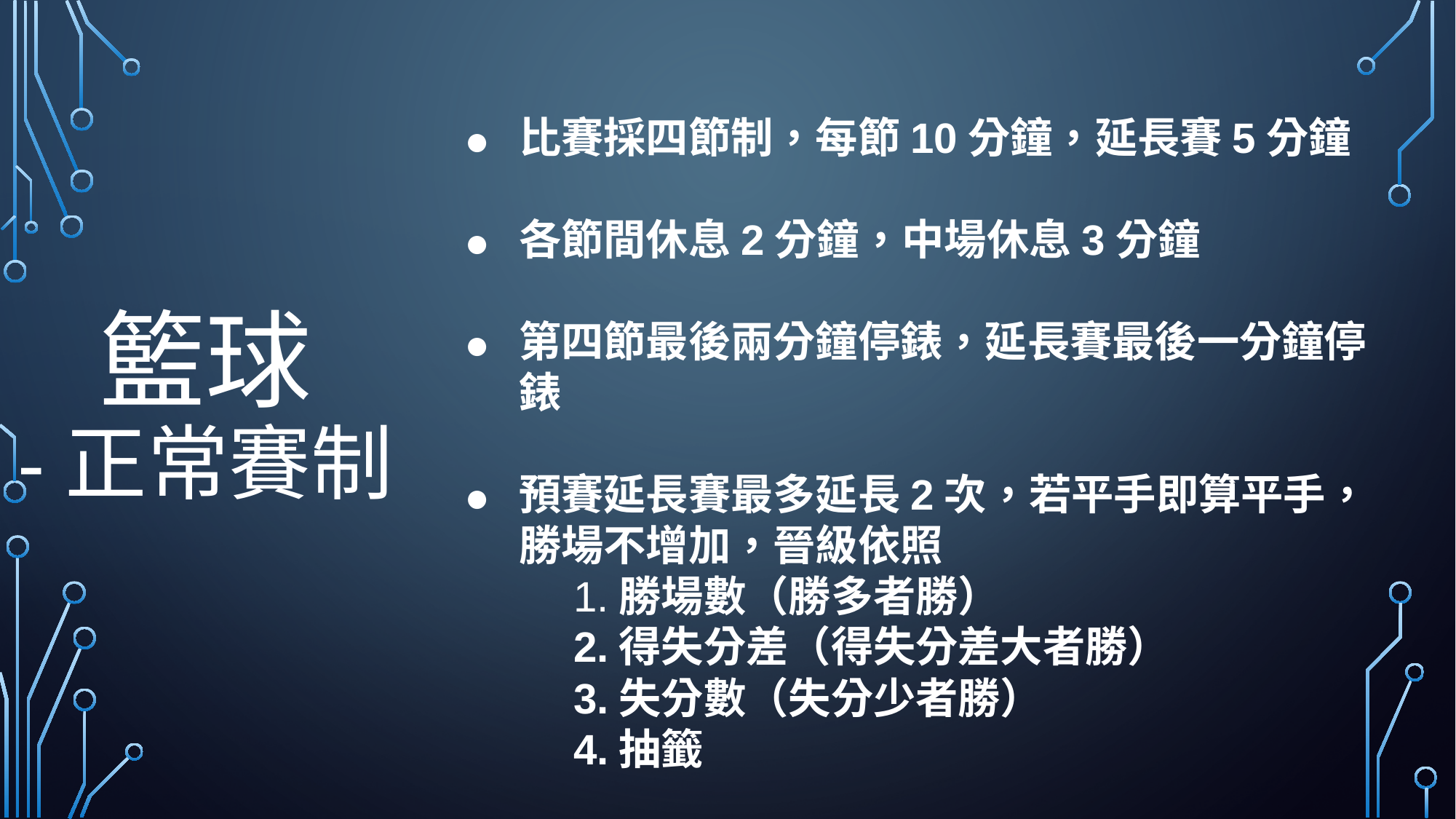

比賽採四節制，每節10分鐘，延長賽5分鐘

各節間休息2分鐘，中場休息3分鐘

第四節最後兩分鐘停錶，延長賽最後一分鐘停錶

預賽延長賽最多延長2次，若平手即算平手，勝場不增加，晉級依照
	1.勝場數（勝多者勝）
	2.得失分差（得失分差大者勝）
	3.失分數（失分少者勝）
	4.抽籤
籃球
-正常賽制